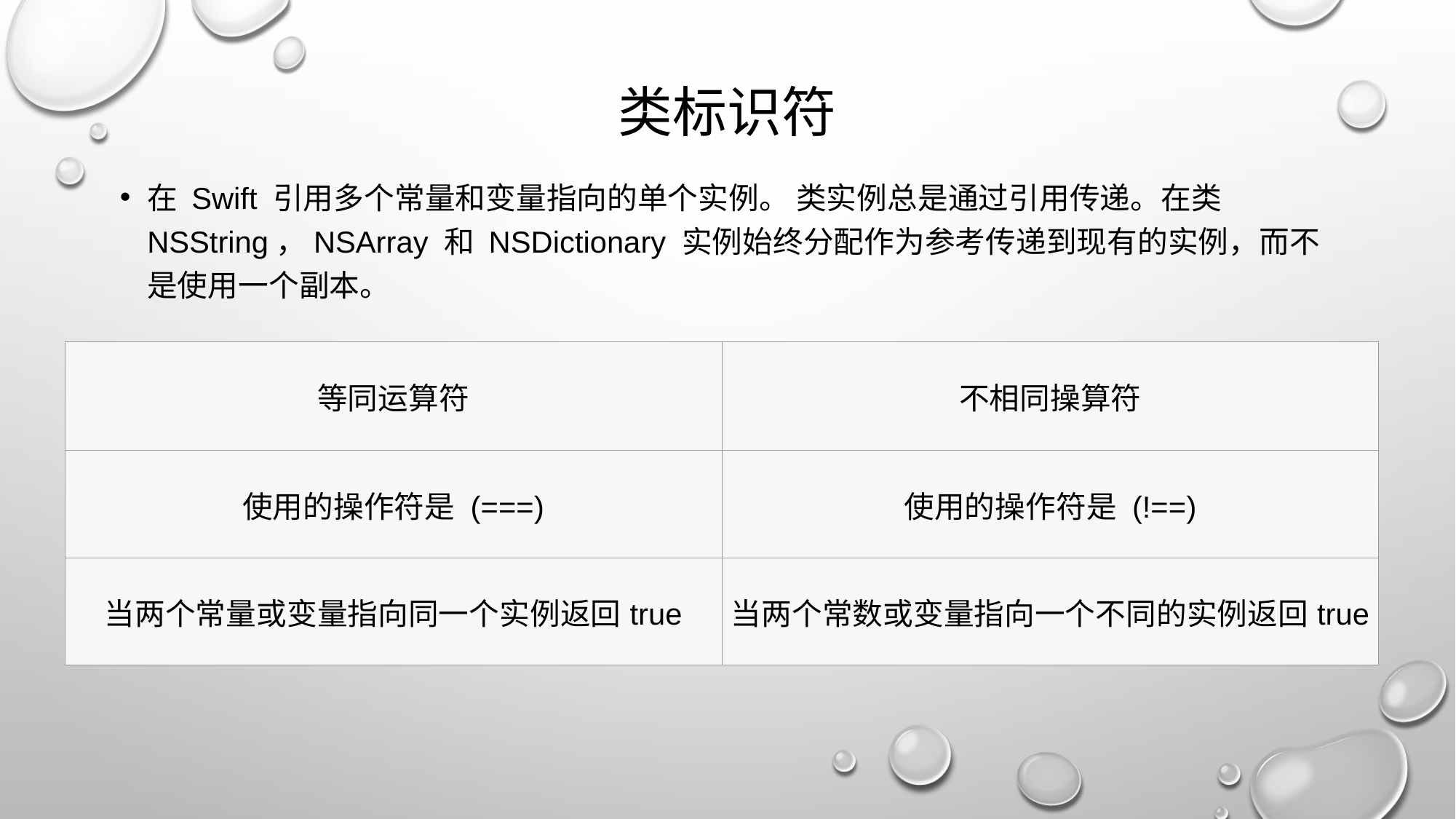

# 类标识符
在 Swift 引用多个常量和变量指向的单个实例。 类实例总是通过引用传递。在类NSString，NSArray 和 NSDictionary 实例始终分配作为参考传递到现有的实例，而不是使用一个副本。

| 等同运算符 | 不相同操算符 |
| --- | --- |
| 使用的操作符是 (===) | 使用的操作符是 (!==) |
| 当两个常量或变量指向同一个实例返回true | 当两个常数或变量指向一个不同的实例返回true |